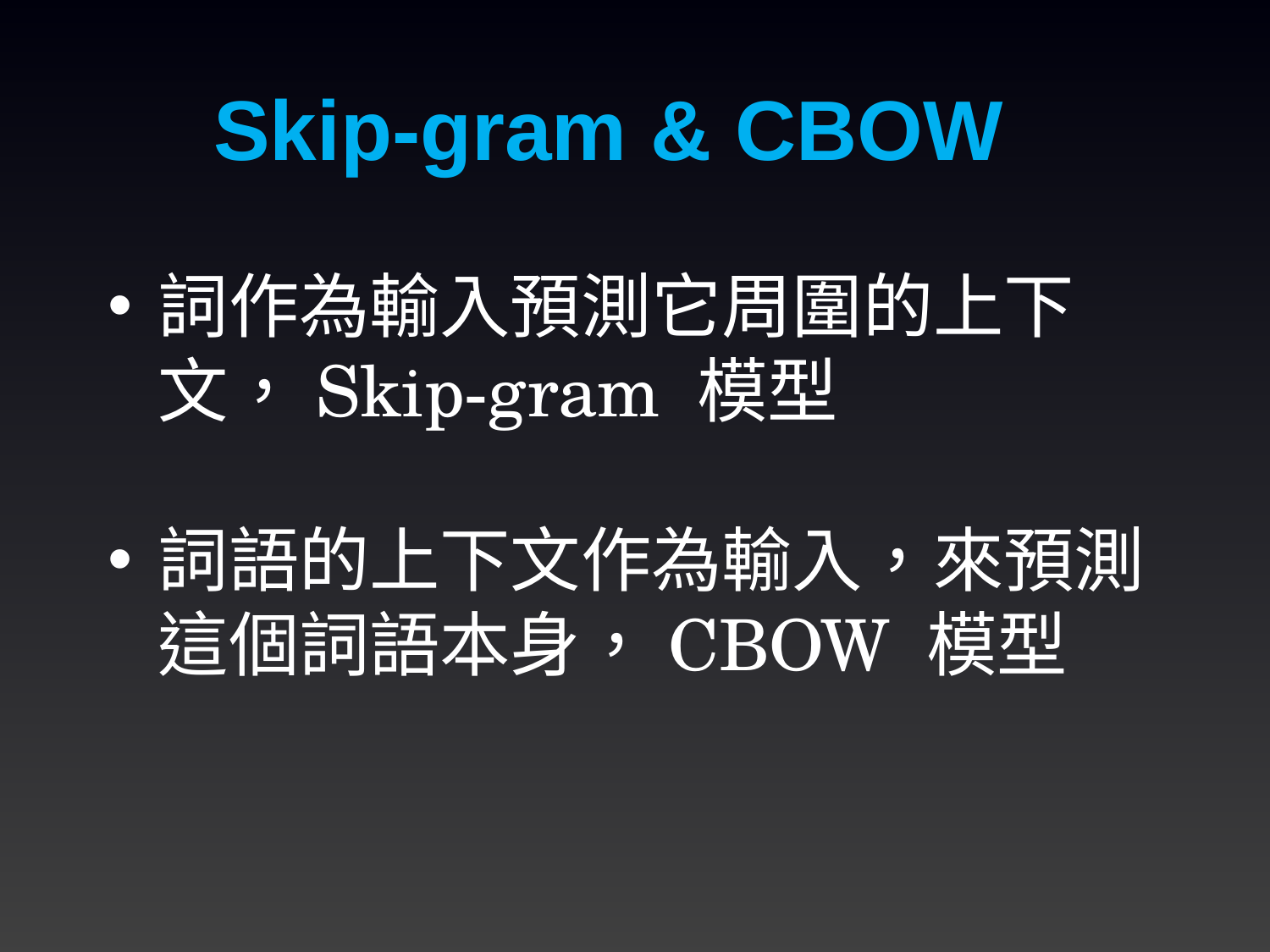

Skip-gram & CBOW
詞作為輸入預測它周圍的上下文，Skip-gram 模型

詞語的上下文作為輸入，來預測這個詞語本身，CBOW 模型